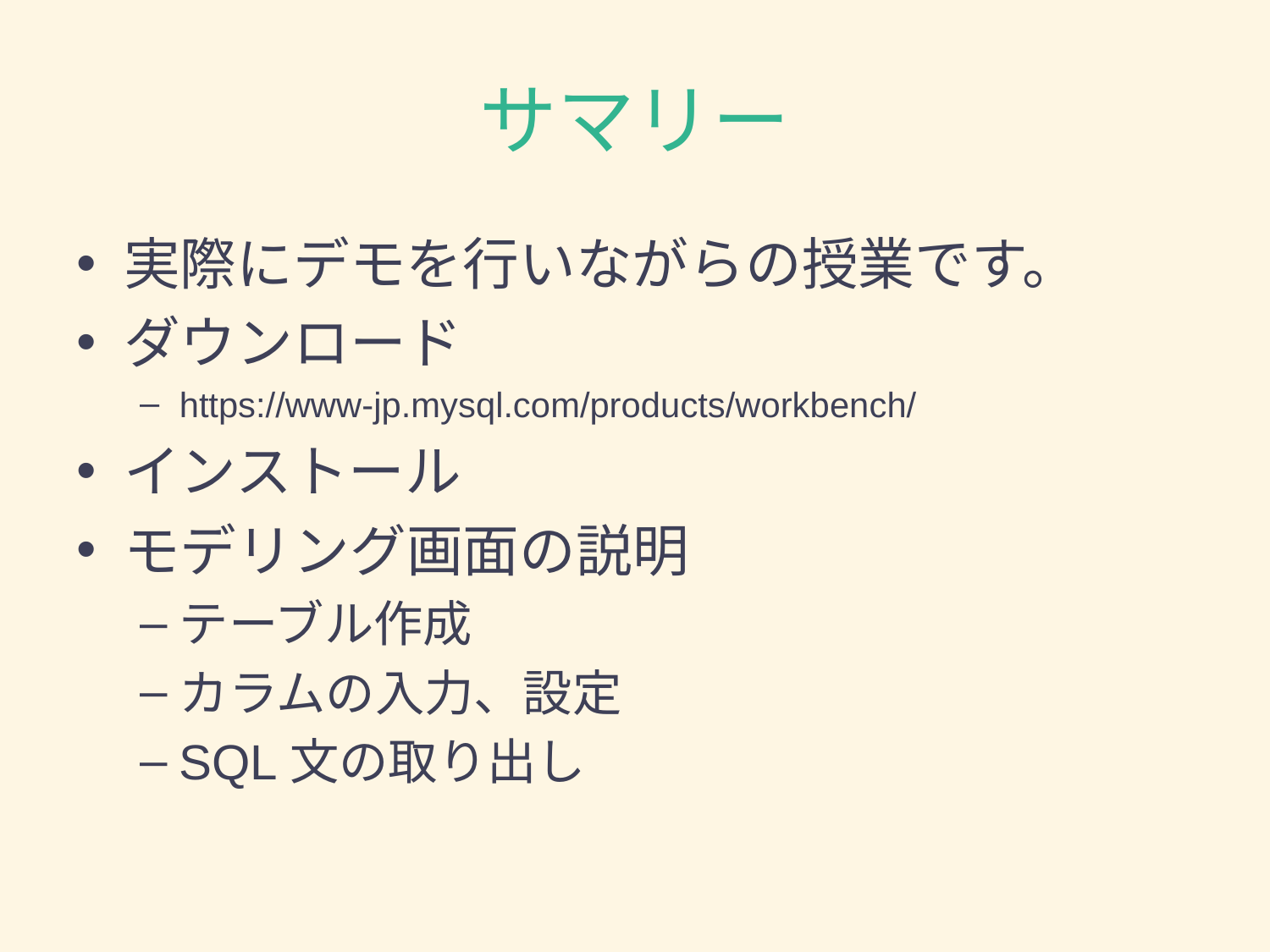

# サマリー
実際にデモを行いながらの授業です。
ダウンロード
https://www-jp.mysql.com/products/workbench/
インストール
モデリング画面の説明
テーブル作成
カラムの入力、設定
SQL文の取り出し